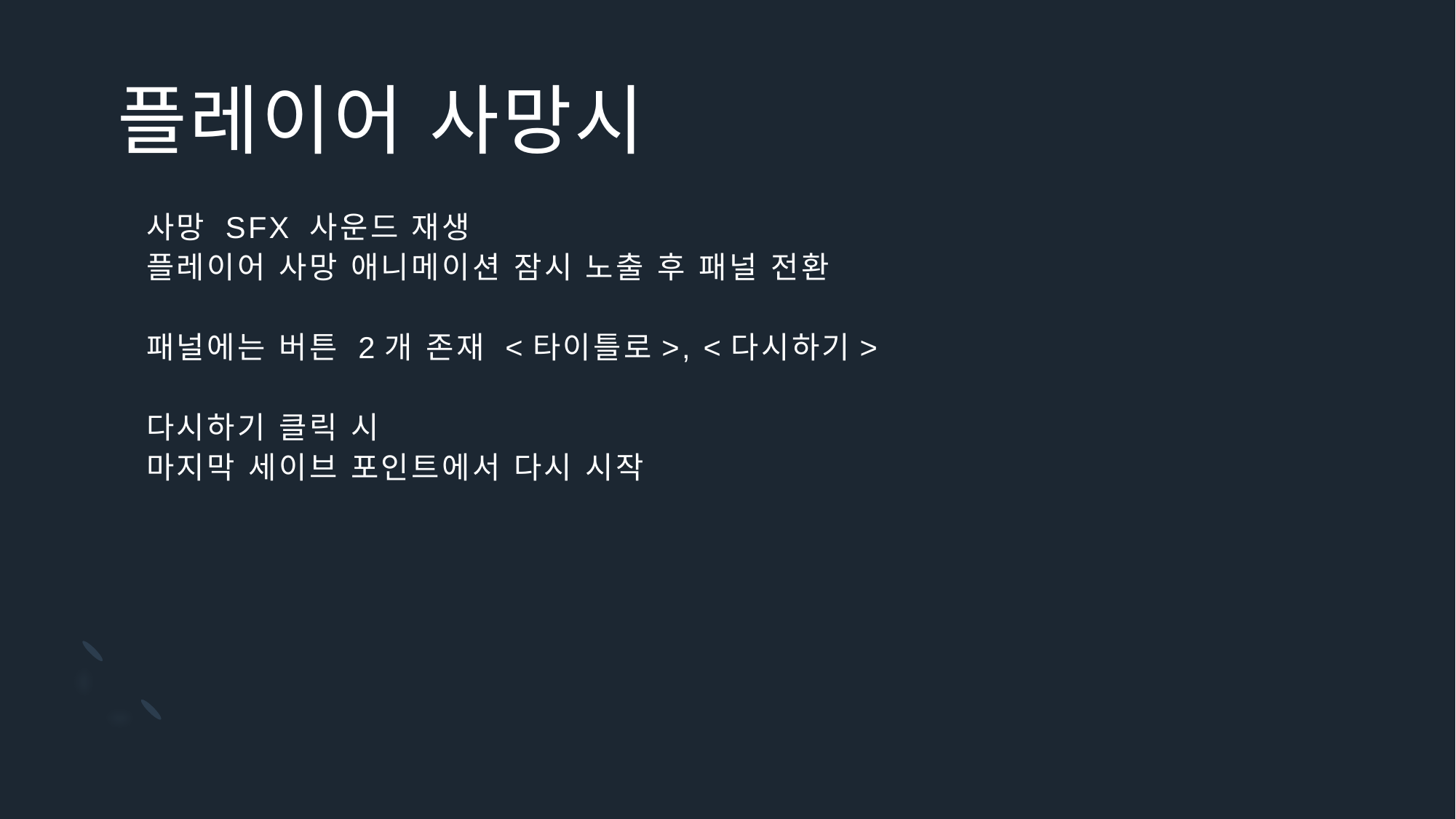

플레이어 사망시
# 사망 SFX 사운드 재생 플레이어 사망 애니메이션 잠시 노출 후 패널 전환 패널에는 버튼 2개 존재 <타이틀로>, <다시하기> 다시하기 클릭 시 마지막 세이브 포인트에서 다시 시작